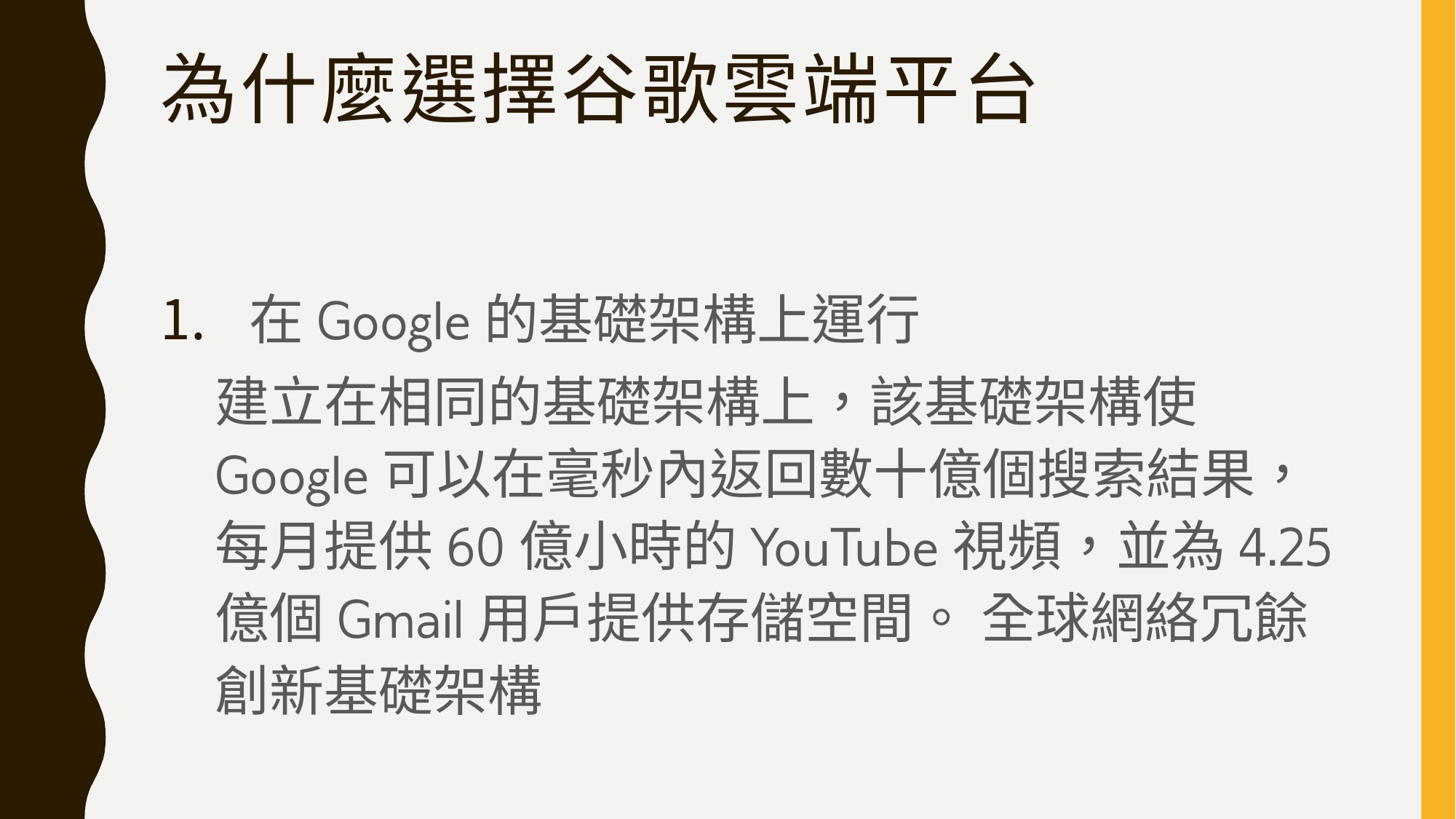

# 為什麼選擇谷歌雲端平台
在Google的基礎架構上運行
建立在相同的基礎架構上，該基礎架構使Google可以在毫秒內返回數十億個搜索結果，每月提供60億小時的YouTube視頻，並為4.25億個Gmail用戶提供存儲空間。 全球網絡冗餘創新基礎架構